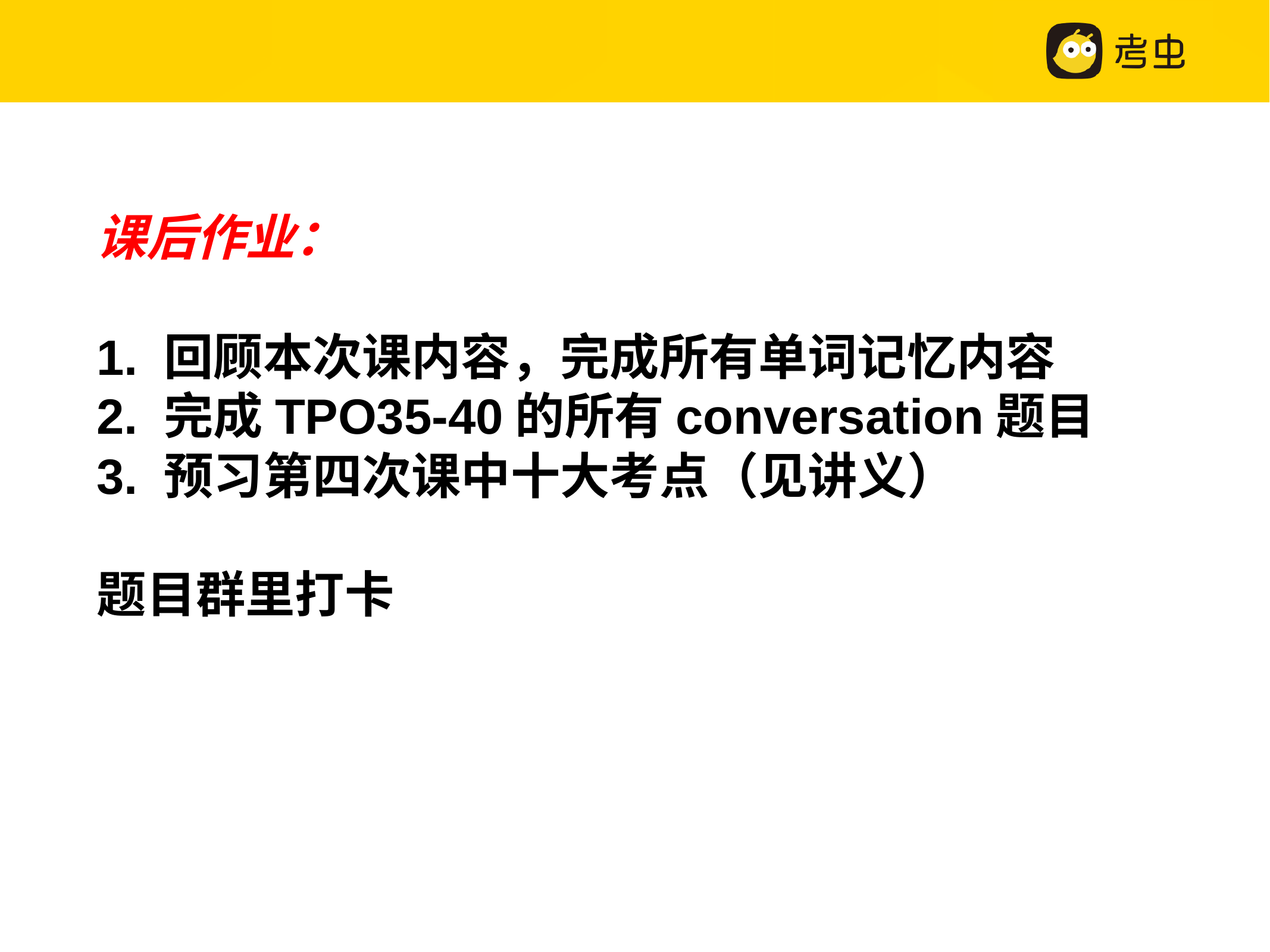

课后作业：

1. 回顾本次课内容，完成所有单词记忆内容
2. 完成TPO35-40的所有conversation题目
3. 预习第四次课中十大考点（见讲义）

题目群里打卡